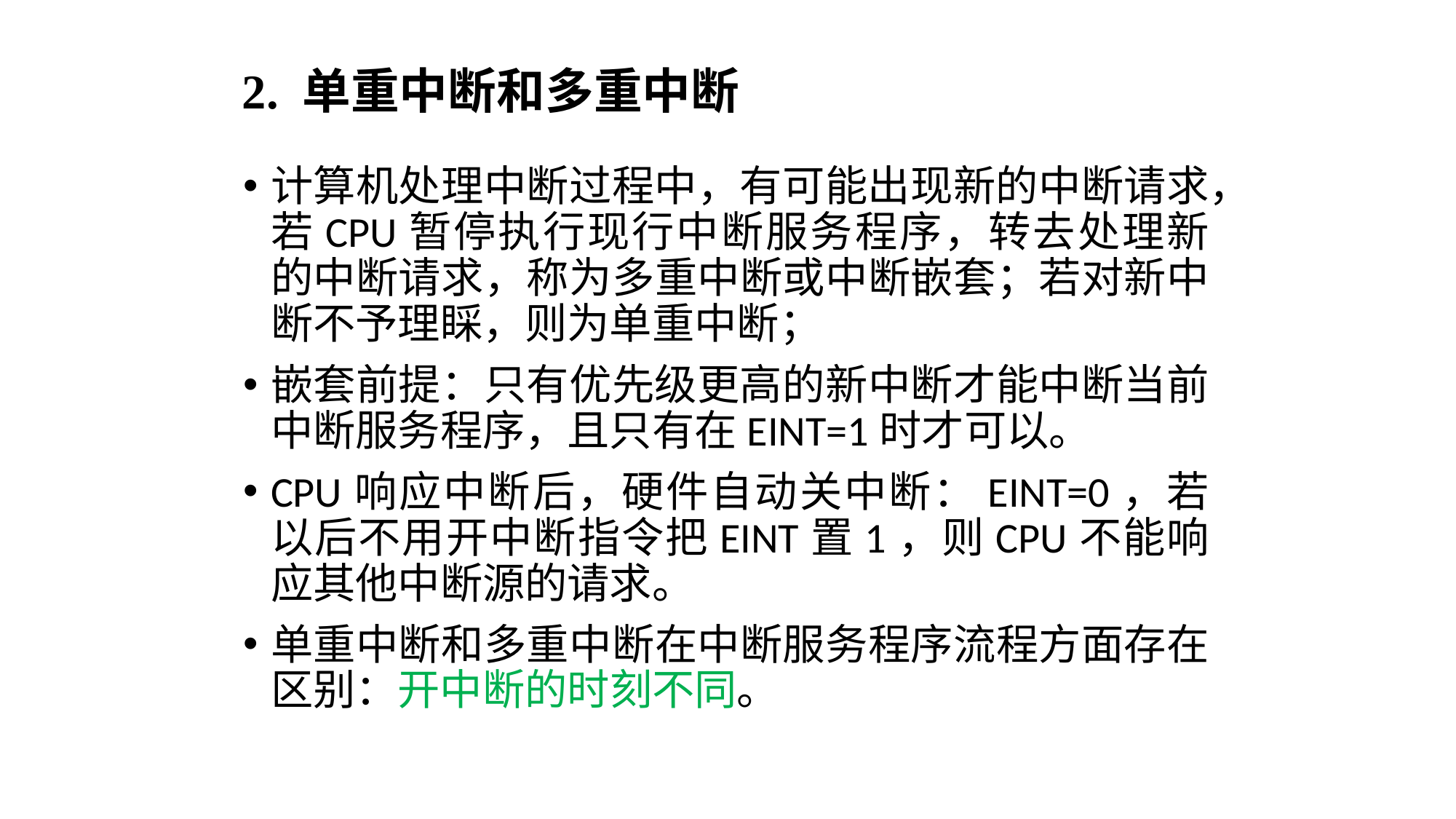

# 2. 单重中断和多重中断
计算机处理中断过程中，有可能出现新的中断请求，若CPU暂停执行现行中断服务程序，转去处理新的中断请求，称为多重中断或中断嵌套；若对新中断不予理睬，则为单重中断；
嵌套前提：只有优先级更高的新中断才能中断当前中断服务程序，且只有在EINT=1时才可以。
CPU响应中断后，硬件自动关中断：EINT=0，若以后不用开中断指令把EINT置1，则CPU不能响应其他中断源的请求。
单重中断和多重中断在中断服务程序流程方面存在区别：开中断的时刻不同。